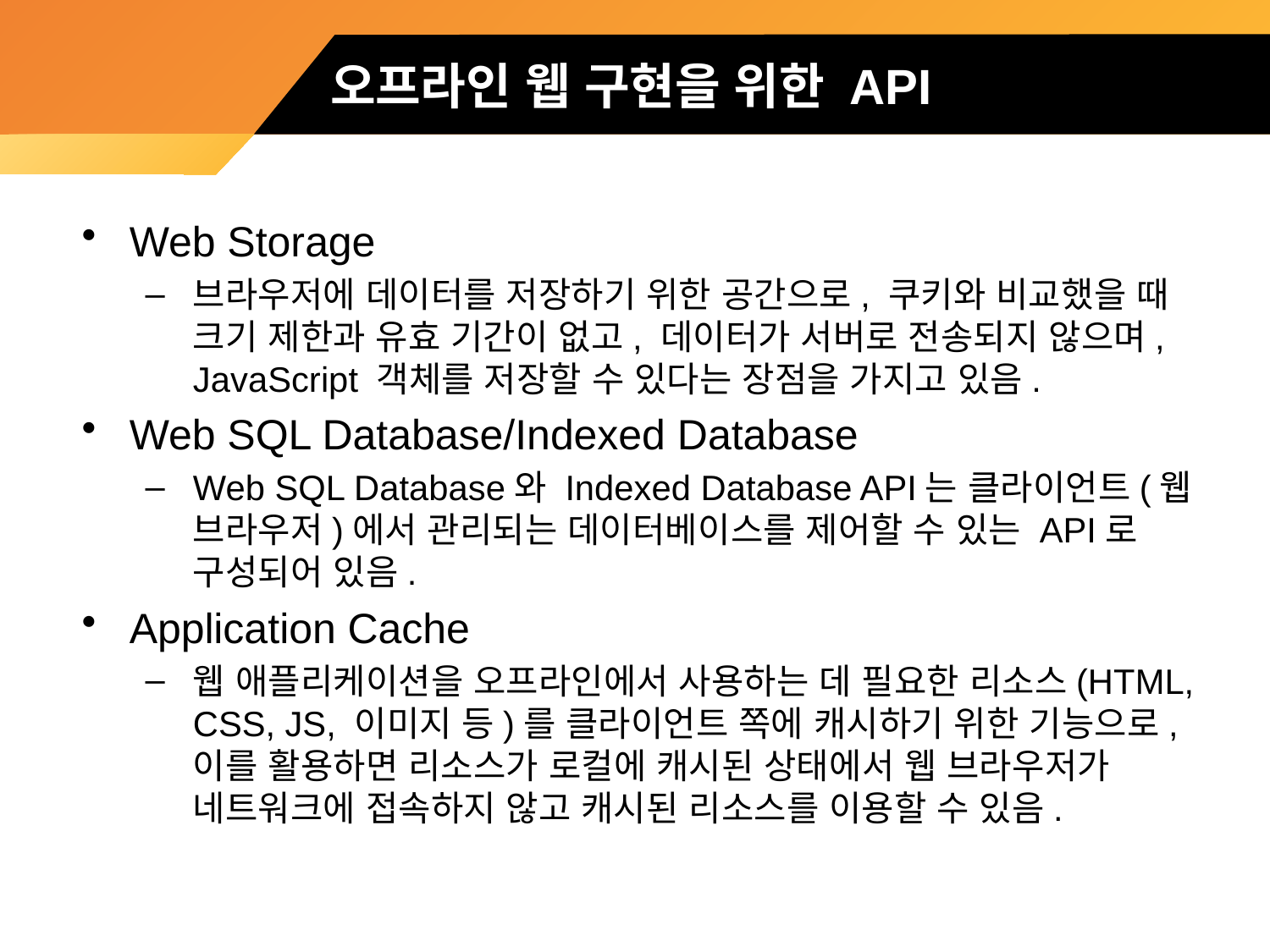

# 오프라인 웹 구현을 위한 API
Web Storage
브라우저에 데이터를 저장하기 위한 공간으로, 쿠키와 비교했을 때 크기 제한과 유효 기간이 없고, 데이터가 서버로 전송되지 않으며, JavaScript 객체를 저장할 수 있다는 장점을 가지고 있음.
Web SQL Database/Indexed Database
Web SQL Database와 Indexed Database API는 클라이언트(웹 브라우저)에서 관리되는 데이터베이스를 제어할 수 있는 API로 구성되어 있음.
Application Cache
웹 애플리케이션을 오프라인에서 사용하는 데 필요한 리소스(HTML, CSS, JS, 이미지 등)를 클라이언트 쪽에 캐시하기 위한 기능으로, 이를 활용하면 리소스가 로컬에 캐시된 상태에서 웹 브라우저가 네트워크에 접속하지 않고 캐시된 리소스를 이용할 수 있음.